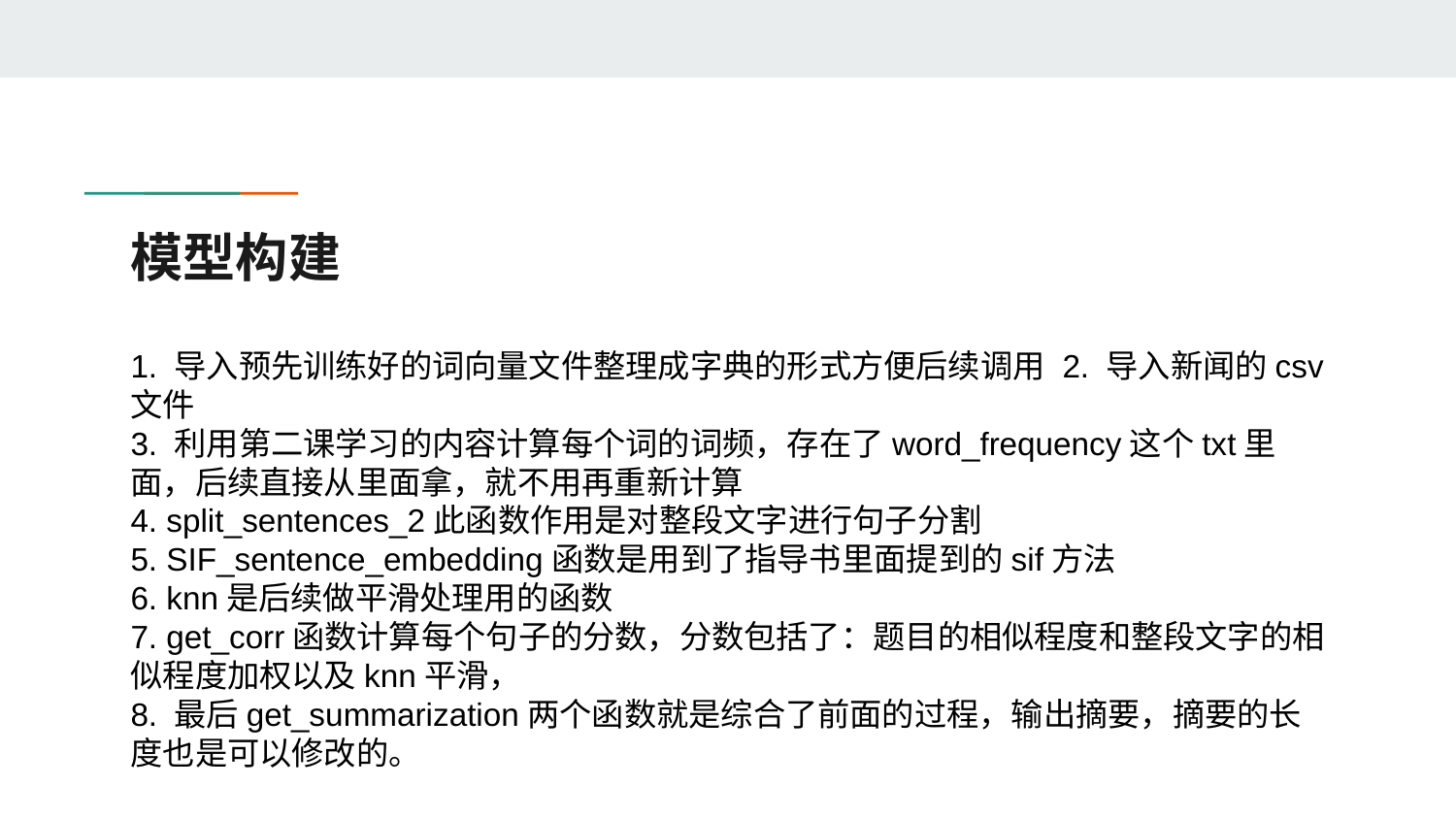

# 模型构建
1. 导入预先训练好的词向量文件整理成字典的形式方便后续调用 2. 导入新闻的csv文件
3. 利用第二课学习的内容计算每个词的词频，存在了word_frequency这个txt里面，后续直接从里面拿，就不用再重新计算
4. split_sentences_2此函数作用是对整段文字进行句子分割
5. SIF_sentence_embedding函数是用到了指导书里面提到的sif方法
6. knn是后续做平滑处理用的函数
7. get_corr函数计算每个句子的分数，分数包括了：题目的相似程度和整段文字的相似程度加权以及knn平滑，
8. 最后get_summarization两个函数就是综合了前面的过程，输出摘要，摘要的长度也是可以修改的。